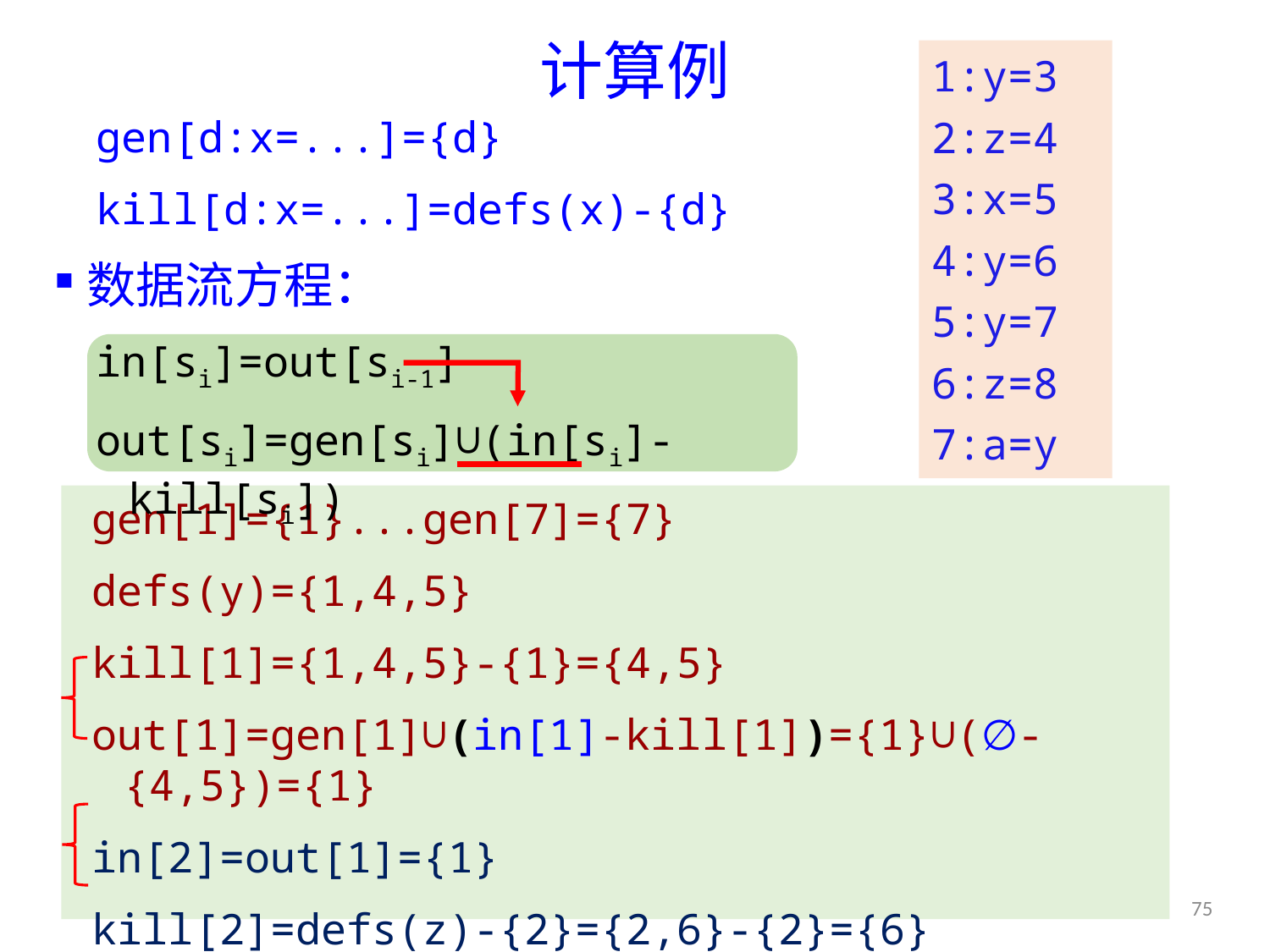

# 计算例
1:y=3
2:z=4
3:x=5
4:y=6
5:y=7
6:z=8
7:a=y
gen[d:x=...]={d}
kill[d:x=...]=defs(x)-{d}
数据流方程：
in[si]=out[si-1]
out[si]=gen[si]∪(in[si]-kill[si])

gen[1]={1}...gen[7]={7}
defs(y)={1,4,5}
kill[1]={1,4,5}-{1}={4,5}
out[1]=gen[1]∪(in[1]-kill[1])={1}∪(∅-{4,5})={1}
in[2]=out[1]={1}
kill[2]=defs(z)-{2}={2,6}-{2}={6}

75